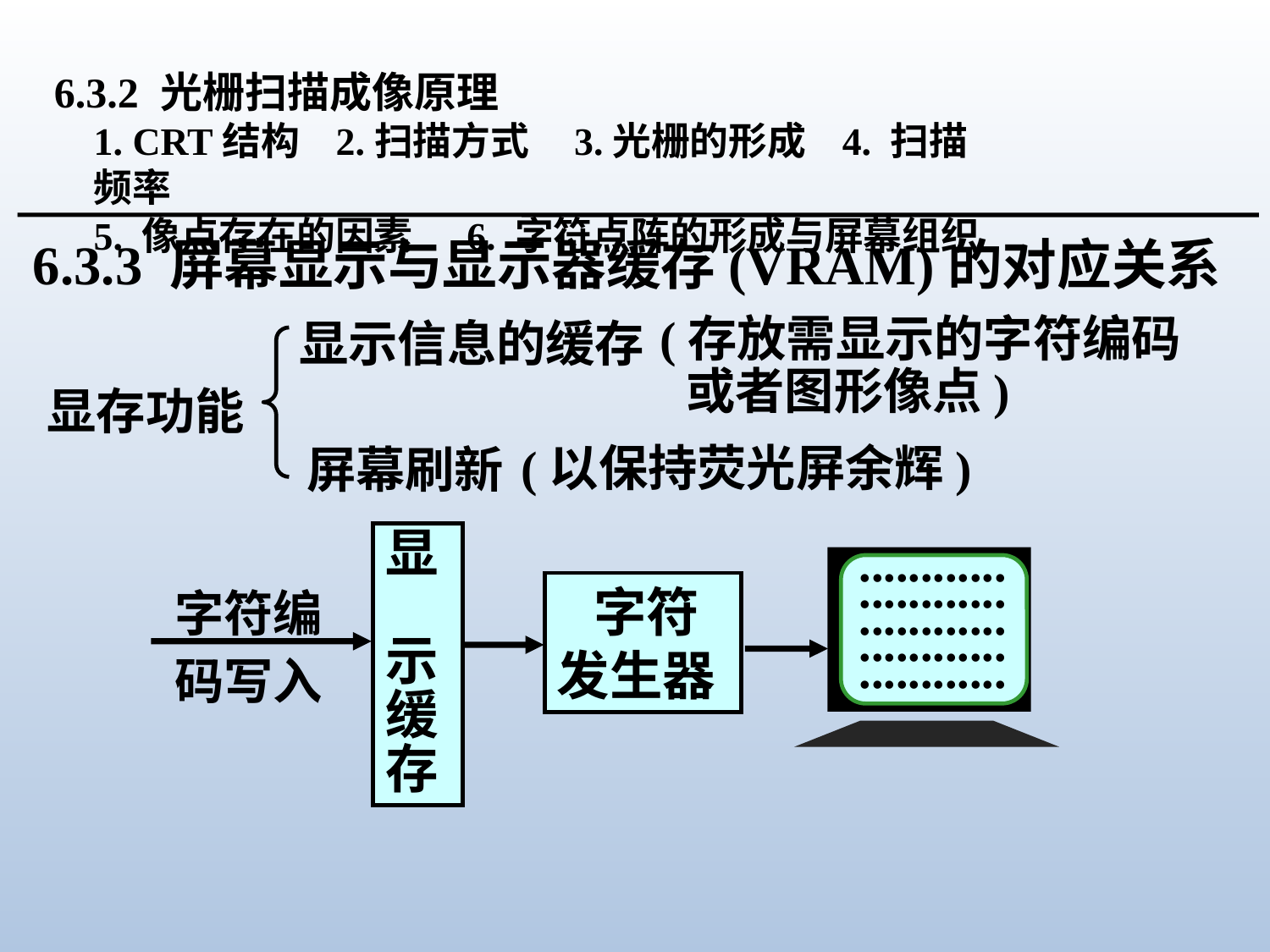

6.3.2 光栅扫描成像原理
1. CRT结构   2.扫描方式    3.光栅的形成   4. 扫描频率
5. 像点存在的因素     6. 字符点阵的形成与屏幕组织

6.3.3 屏幕显示与显示器缓存(VRAM)的对应关系
显示信息的缓存
(存放需显示的字符编码或者图形像点)

显存功能
(以保持荧光屏余辉)
屏幕刷新
显
示
缓
存

............................................................
字符编码写入
  字符
发生器